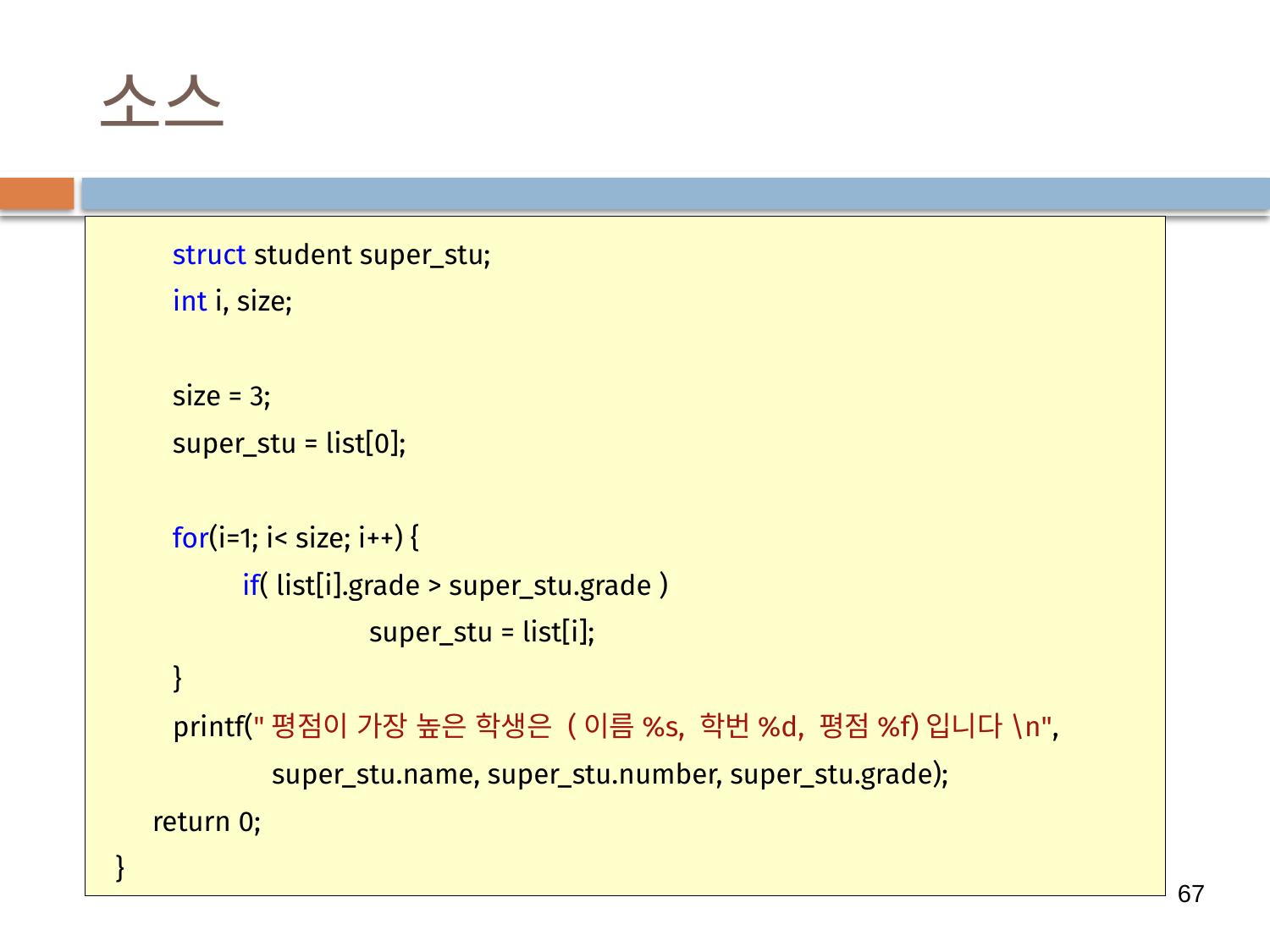

# 소스
	   struct student super_stu;
	   int i, size;

	   size = 3;
	   super_stu = list[0];

	   for(i=1; i< size; i++) {
		if( list[i].grade > super_stu.grade )
			super_stu = list[i];
	   }
	   printf("평점이 가장 높은 학생은 (이름%s, 학번%d, 평점%f)입니다\n",
		    super_stu.name, super_stu.number, super_stu.grade);
     return 0;
}

67